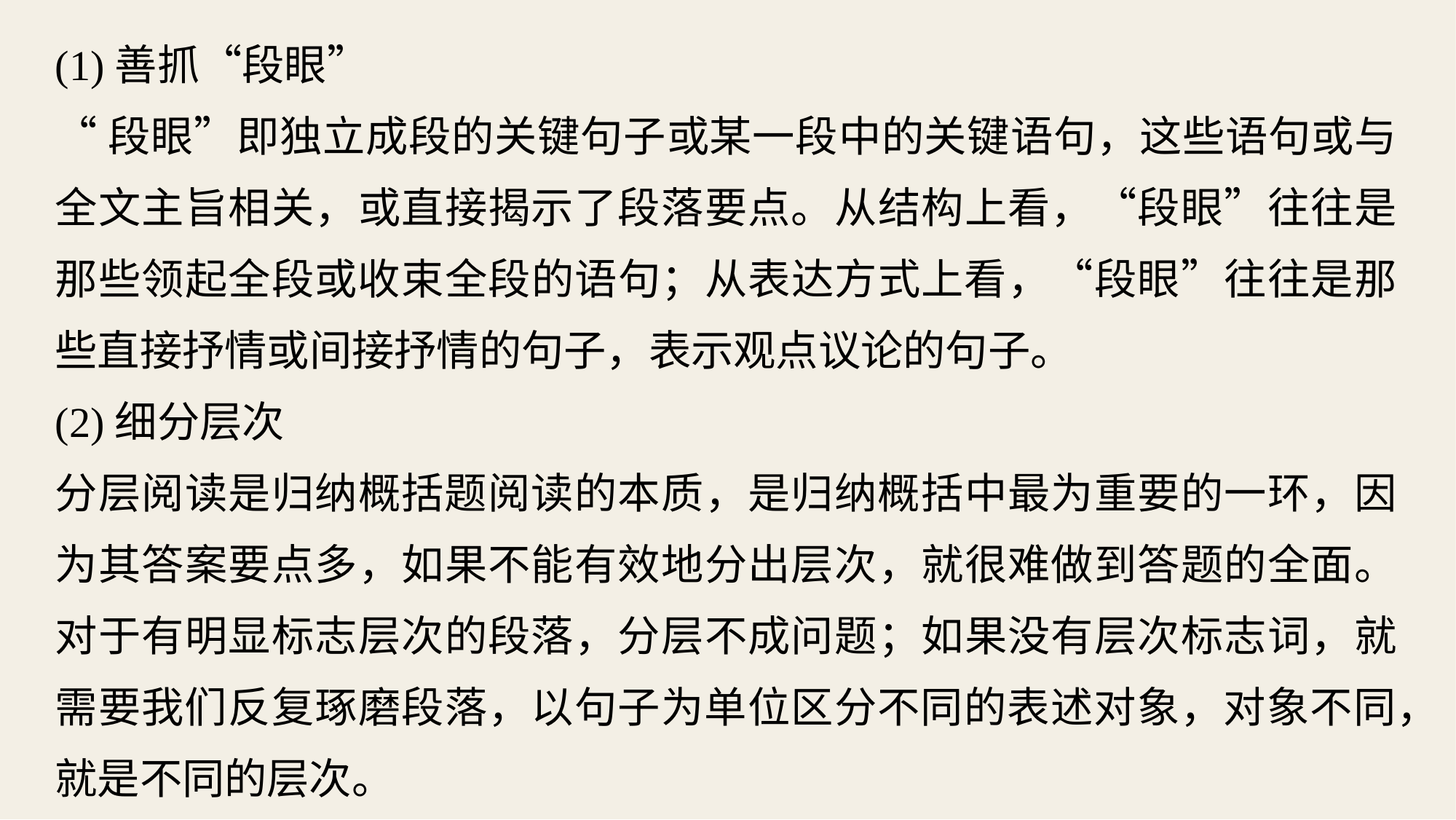

(1)善抓“段眼”
“段眼”即独立成段的关键句子或某一段中的关键语句，这些语句或与全文主旨相关，或直接揭示了段落要点。从结构上看，“段眼”往往是那些领起全段或收束全段的语句；从表达方式上看，“段眼”往往是那些直接抒情或间接抒情的句子，表示观点议论的句子。
(2)细分层次
分层阅读是归纳概括题阅读的本质，是归纳概括中最为重要的一环，因为其答案要点多，如果不能有效地分出层次，就很难做到答题的全面。对于有明显标志层次的段落，分层不成问题；如果没有层次标志词，就需要我们反复琢磨段落，以句子为单位区分不同的表述对象，对象不同，就是不同的层次。